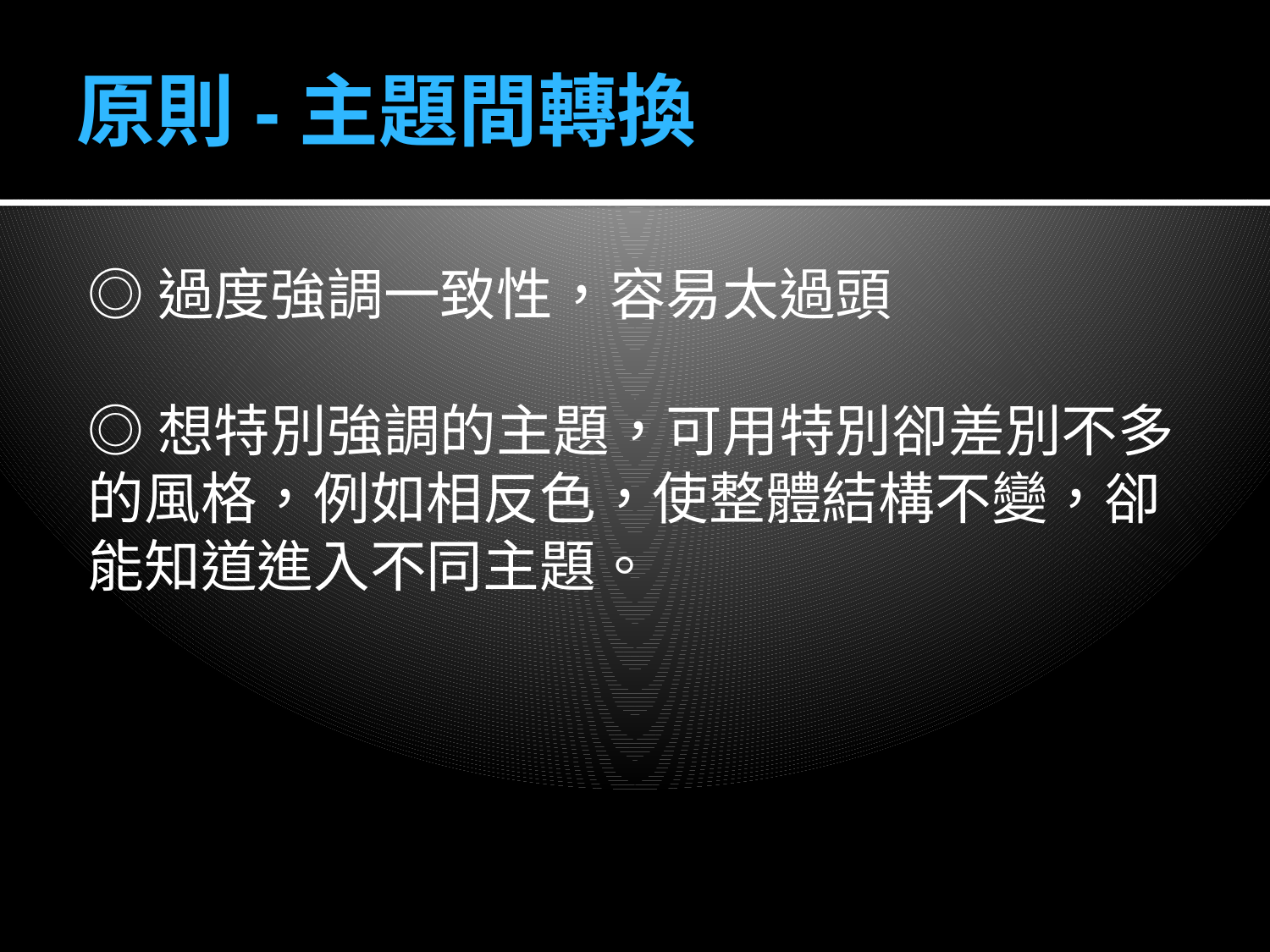

# 原則-主題間轉換
◎過度強調一致性，容易太過頭

◎想特別強調的主題，可用特別卻差別不多的風格，例如相反色，使整體結構不變，卻能知道進入不同主題。